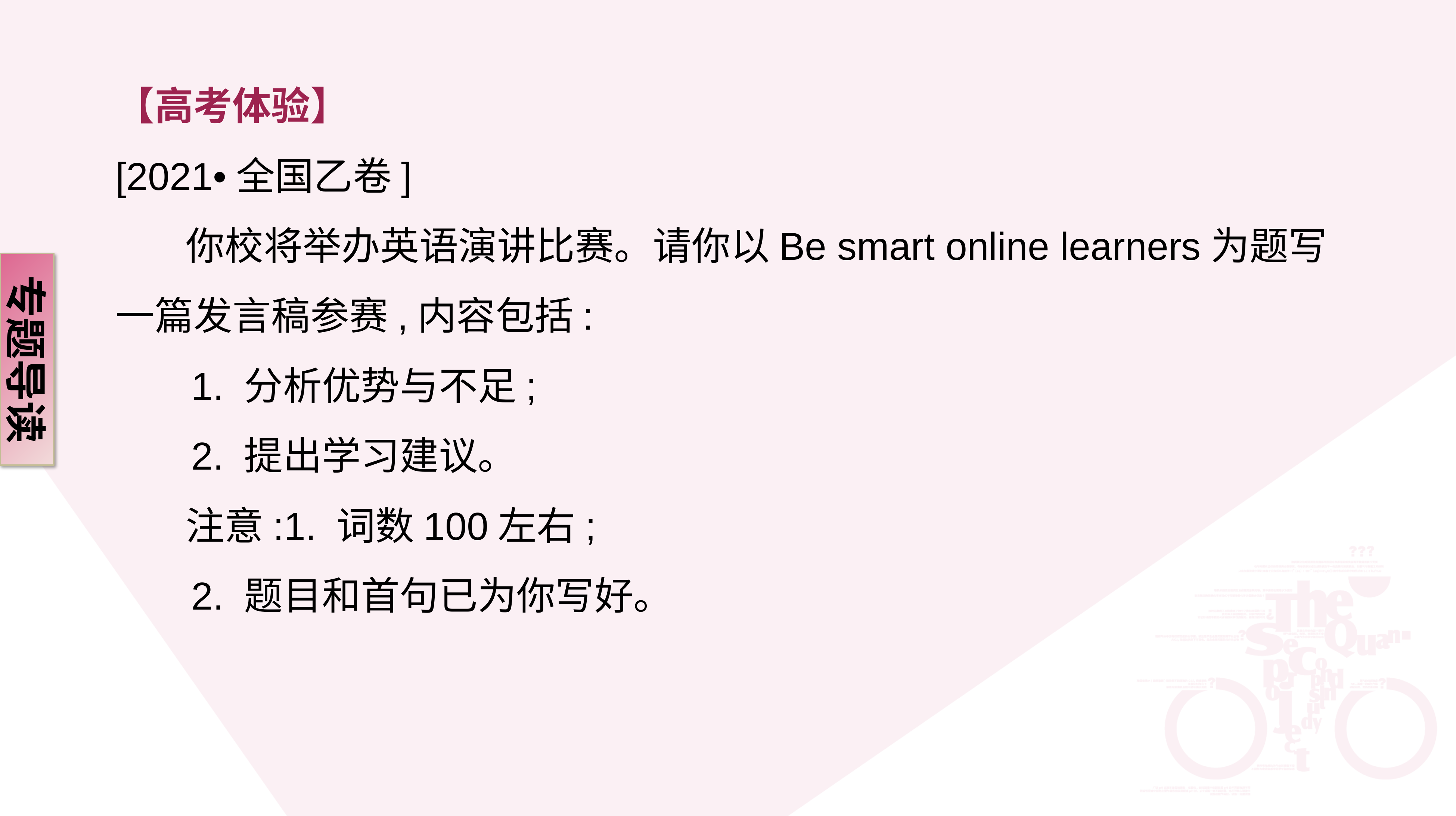

【高考体验】
[2021•全国乙卷]
       你校将举办英语演讲比赛。请你以Be smart online learners为题写一篇发言稿参赛,内容包括:
       1. 分析优势与不足;
       2. 提出学习建议。
       注意:1. 词数100左右;
       2. 题目和首句已为你写好。
专题导读